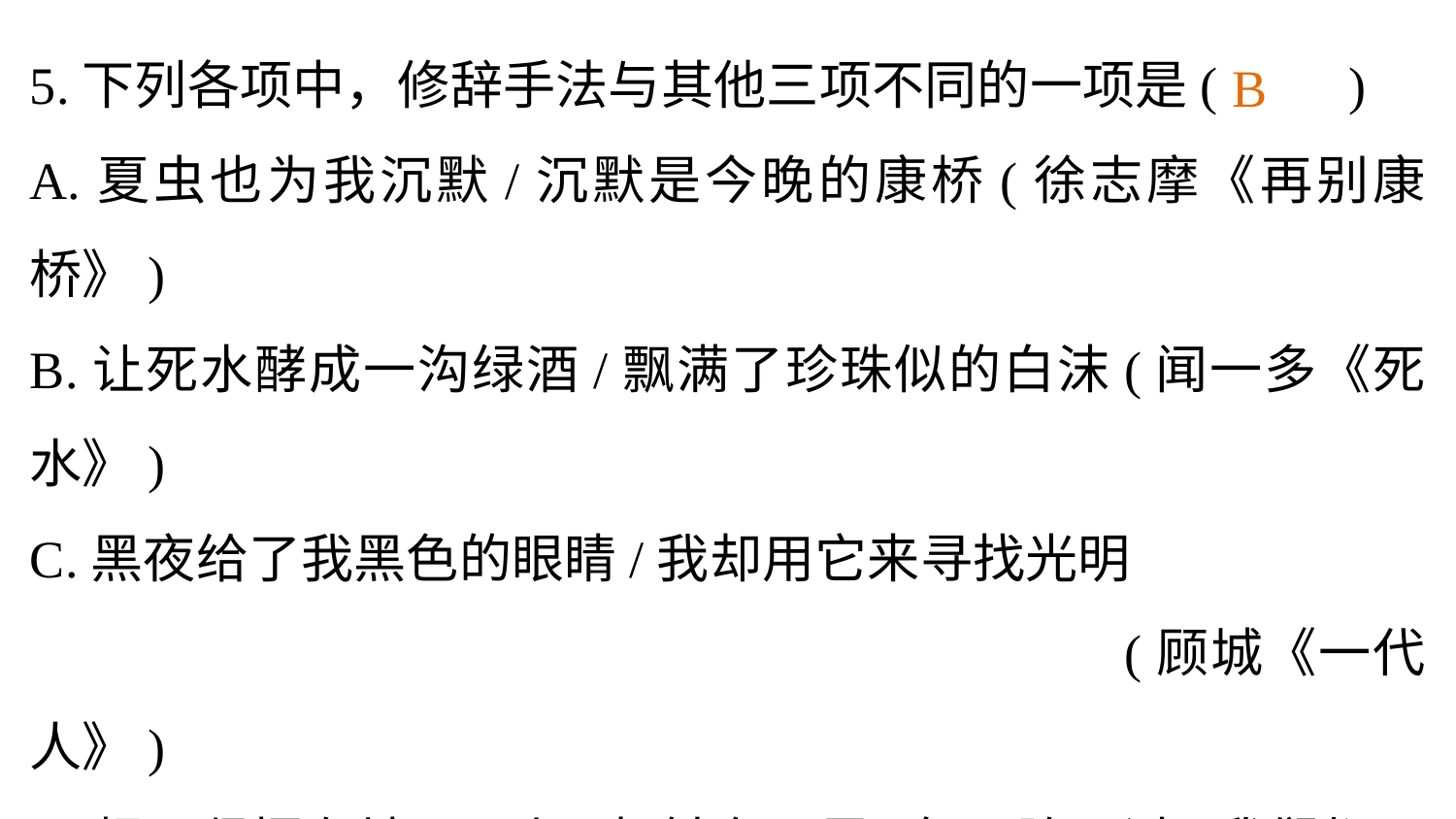

5.下列各项中，修辞手法与其他三项不同的一项是(　　)
A.夏虫也为我沉默/沉默是今晚的康桥(徐志摩《再别康桥》)
B.让死水酵成一沟绿酒/飘满了珍珠似的白沫(闻一多《死水》)
C.黑夜给了我黑色的眼睛/我却用它来寻找光明
                                                                           (顾城《一代 人》)
D.根，紧握在地下/叶，相触在云里/每一阵风过/我们都互相
   致意                                                                 (舒婷《致橡树》)
解析　B项为比喻，其他三项为拟人。
B